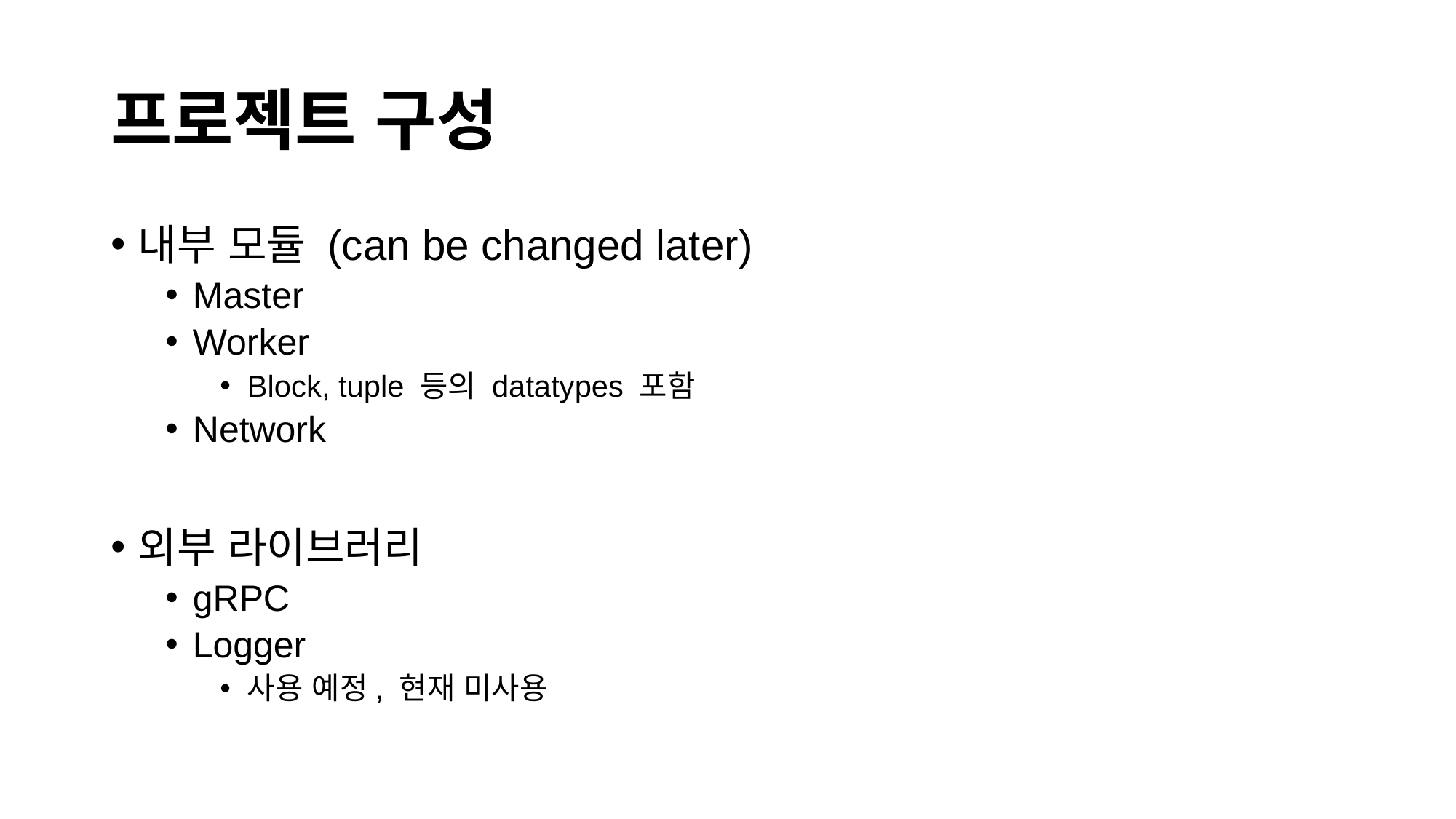

# 프로젝트 구성
내부 모듈 (can be changed later)
Master
Worker
Block, tuple 등의 datatypes 포함
Network

외부 라이브러리
gRPC
Logger
사용 예정, 현재 미사용